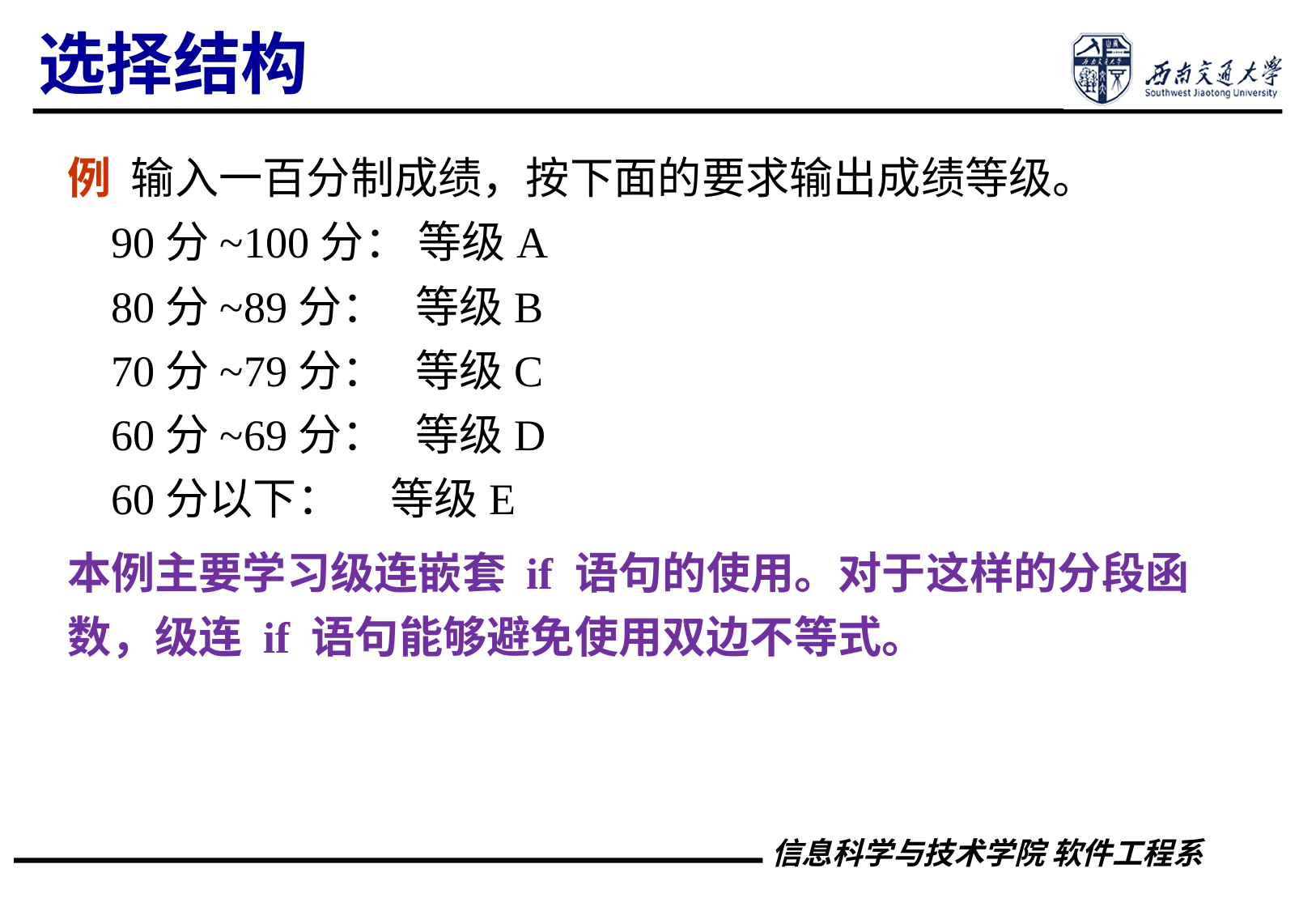

选择结构
例  输入一百分制成绩，按下面的要求输出成绩等级。
    90分~100分： 等级A
    80分~89分：   等级B
    70分~79分：   等级C
    60分~69分：   等级D
    60分以下：     等级E
本例主要学习级连嵌套 if 语句的使用。对于这样的分段函数，级连 if 语句能够避免使用双边不等式。